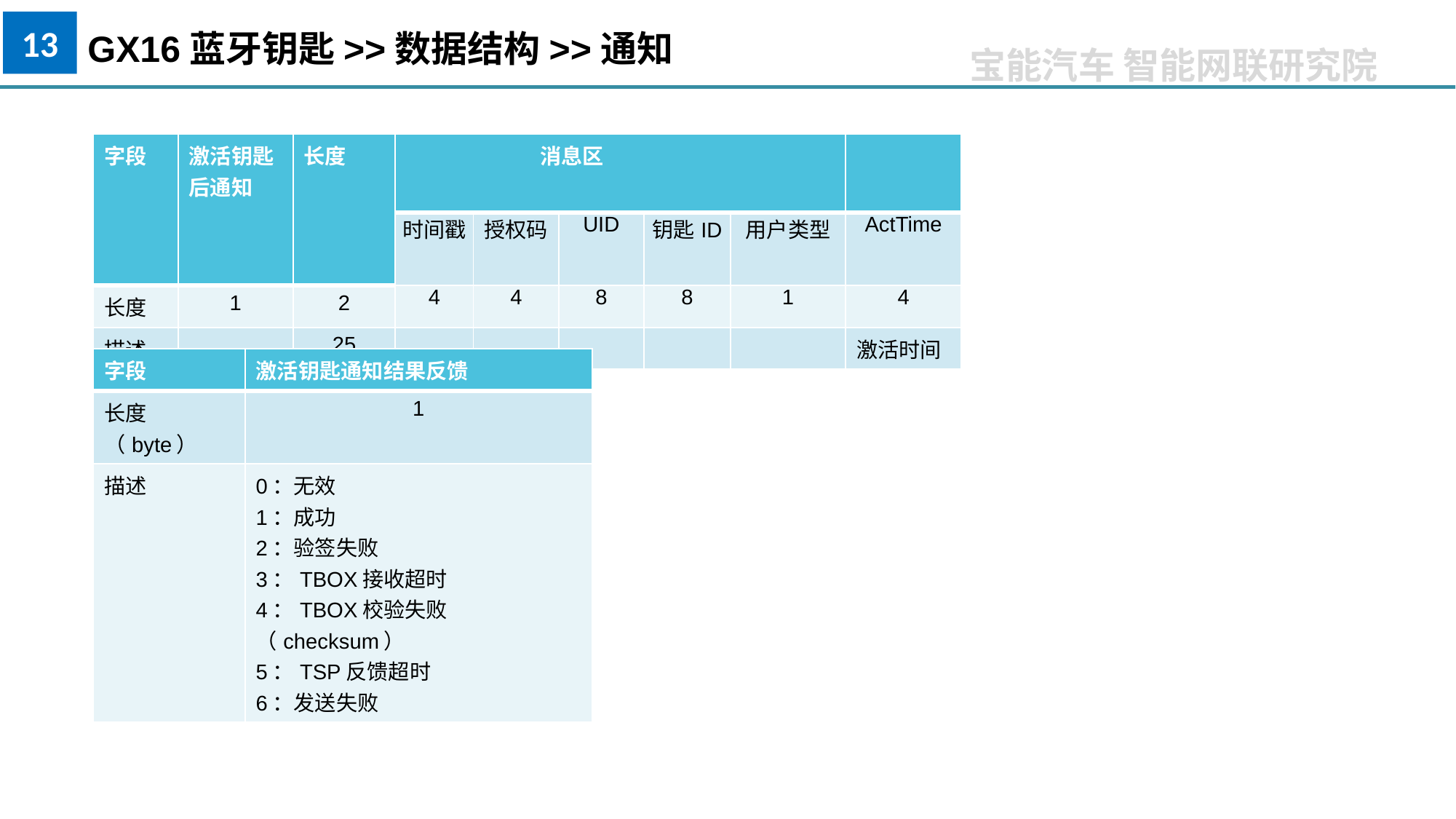

13
GX16蓝牙钥匙>>数据结构>>通知
| 字段 | 激活钥匙后通知 | 长度 | 消息区 |  |  |  |  |  |
| --- | --- | --- | --- | --- | --- | --- | --- | --- |
|  |  |  | 时间戳 | 授权码 | UID | 钥匙ID | 用户类型 | ActTime |
| 长度 | 1 | 2 | 4 | 4 | 8 | 8 | 1 | 4 |
| 描述 |  | 25 |  |  |  |  |  | 激活时间 |
| 字段 | 激活钥匙通知结果反馈 |
| --- | --- |
| 长度（byte） | 1 |
| 描述 | 0：无效 1：成功 2：验签失败 3：TBOX接收超时 4：TBOX校验失败（checksum） 5：TSP反馈超时 6：发送失败 |